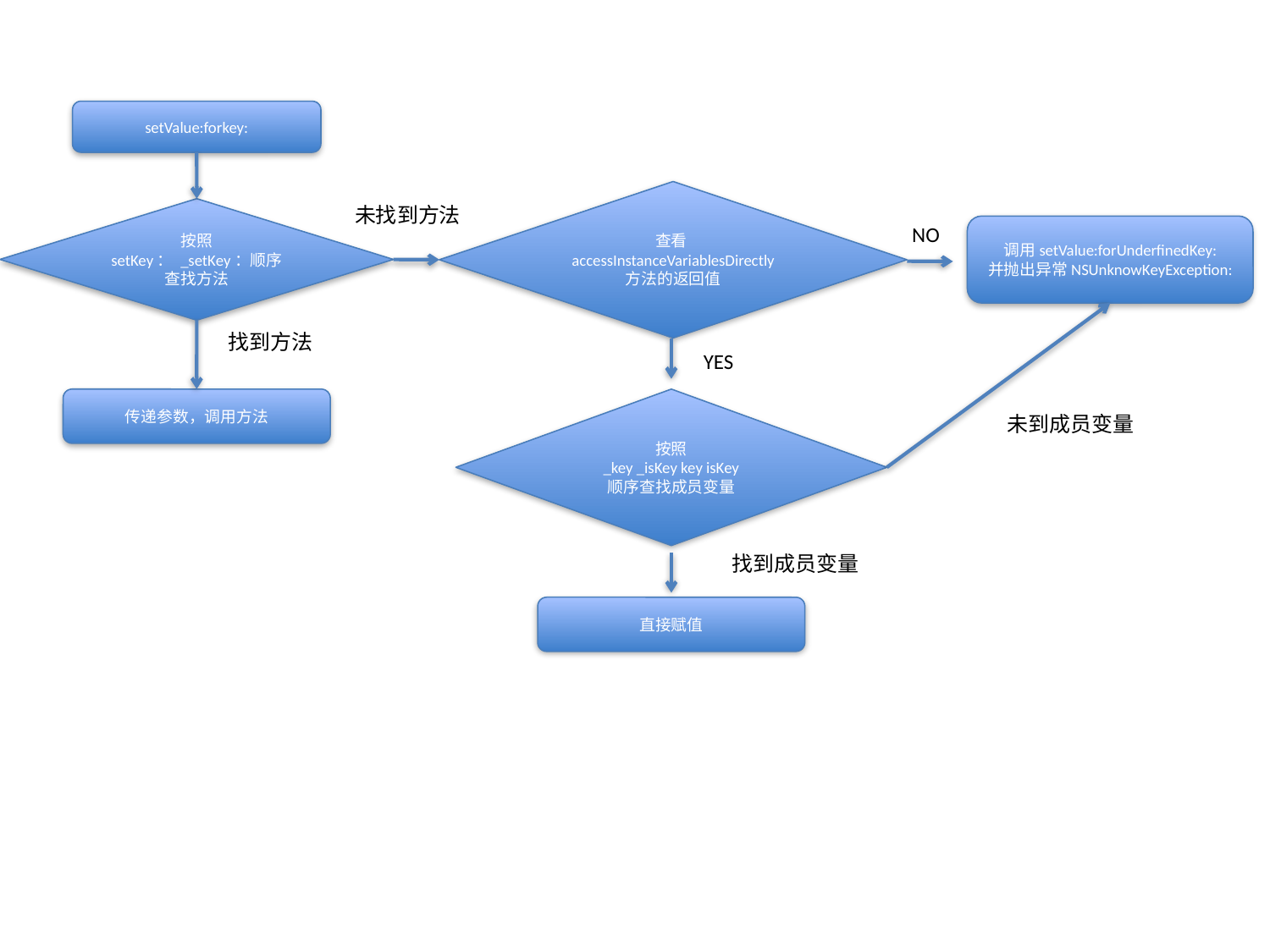

setValue:forkey:
查看accessInstanceVariablesDirectly
方法的返回值
未找到方法
按照
setKey： _setKey：顺序查找方法
NO
调用setValue:forUnderfinedKey:
并抛出异常NSUnknowKeyException:
找到方法
YES
传递参数，调用方法
按照
_key _isKey key isKey
顺序查找成员变量
未到成员变量
找到成员变量
直接赋值